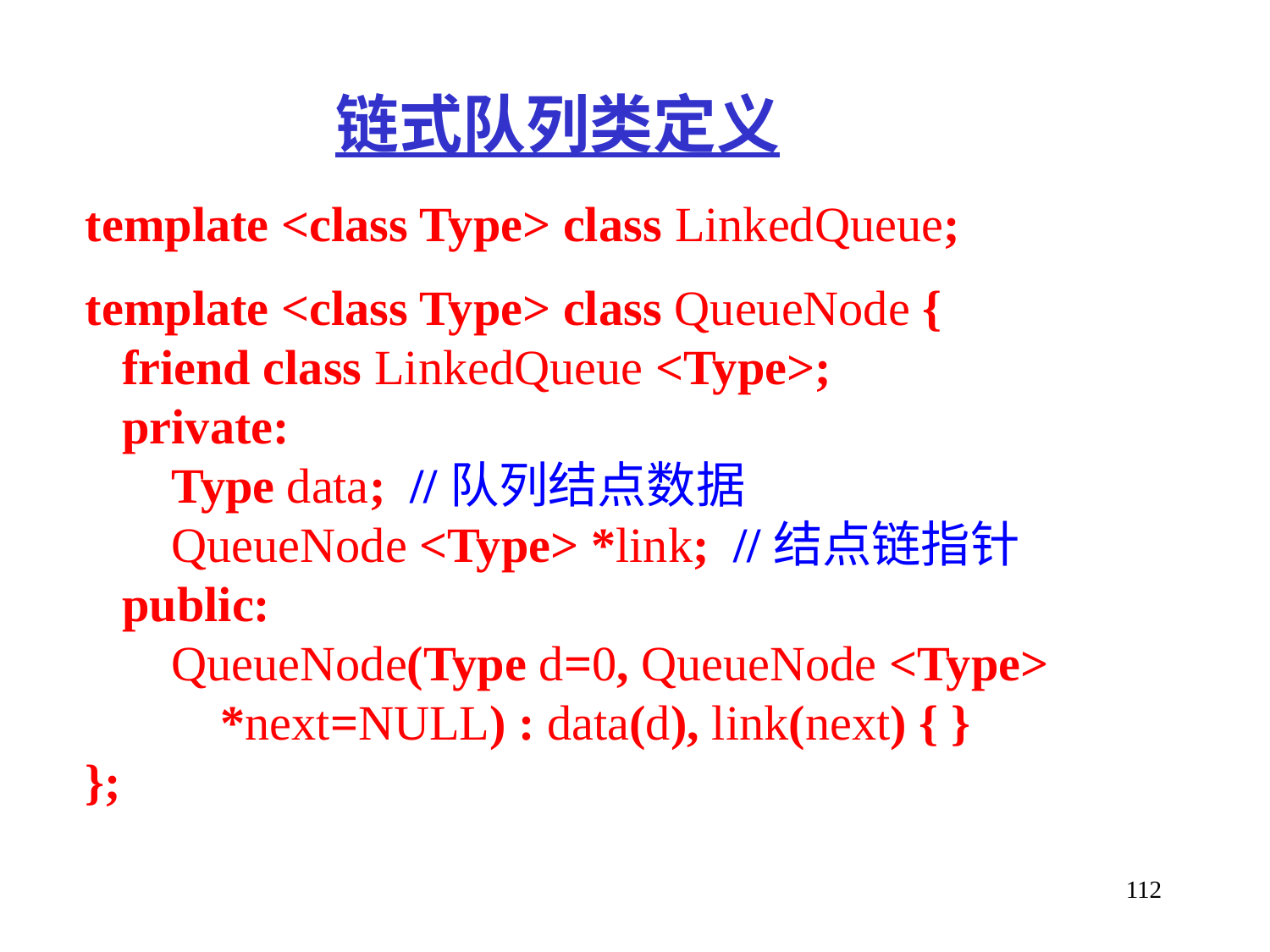

# 链式队列类定义
template <class Type> class LinkedQueue;
template <class Type> class QueueNode {
   friend class LinkedQueue <Type>;
   private:
       Type data;  //队列结点数据
       QueueNode <Type> *link;  //结点链指针
   public:
       QueueNode(Type d=0, QueueNode <Type>
           *next=NULL) : data(d), link(next) { }
};
112